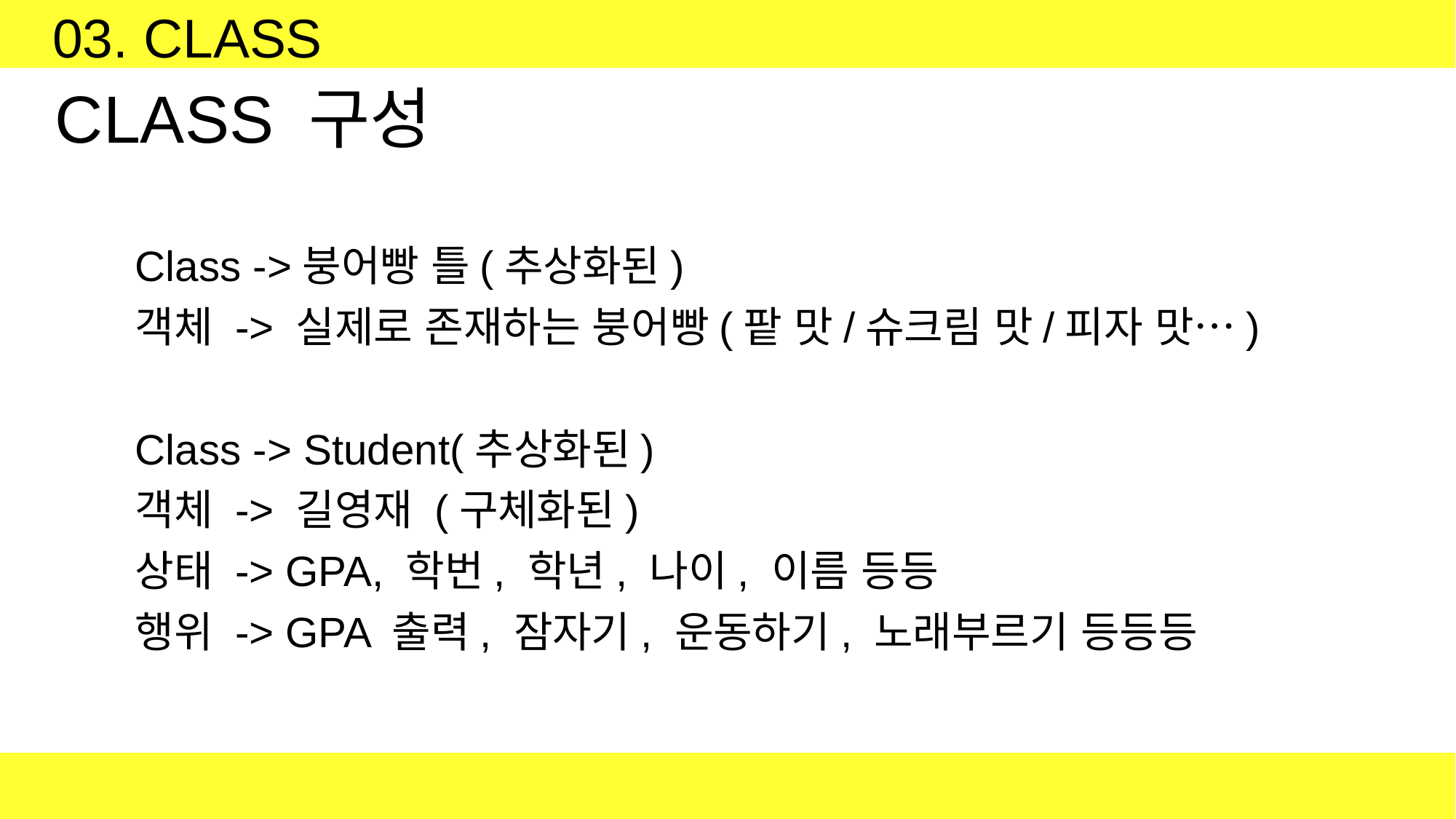

03. CLASS
# CLASS 구성
Class ->붕어빵 틀(추상화된)
객체 -> 실제로 존재하는 붕어빵(팥 맛/슈크림 맛/피자 맛…)

Class -> Student(추상화된)
객체 -> 길영재 (구체화된)
상태 -> GPA, 학번, 학년, 나이, 이름 등등
행위 -> GPA 출력, 잠자기, 운동하기, 노래부르기 등등등